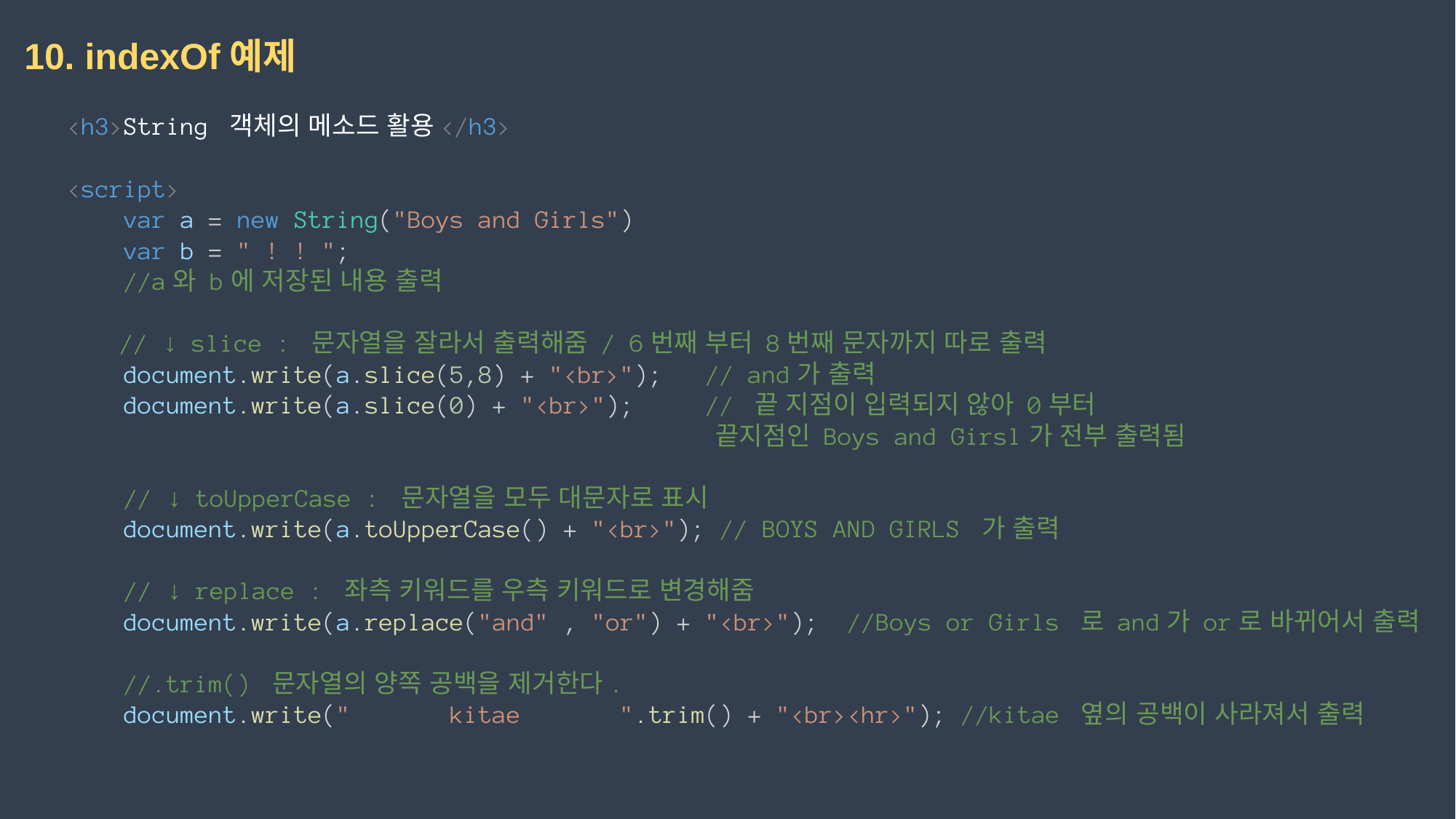

10. indexOf예제
    <h3>String 객체의 메소드 활용</h3>

    <script>
        var a = new String("Boys and Girls")
        var b = " ! ! ";
        //a와 b에 저장된 내용 출력
	// ↓ slice : 문자열을 잘라서 출력해줌 / 6번째 부터 8번째 문자까지 따로 출력
        document.write(a.slice(5,8) + "<br>");   // and가 출력
        document.write(a.slice(0) + "<br>");     // 끝 지점이 입력되지 않아 0부터
						      끝지점인 Boys and Girsl가 전부 출력됨
        // ↓ toUpperCase : 문자열을 모두 대문자로 표시
        document.write(a.toUpperCase() + "<br>"); // BOYS AND GIRLS 가 출력
        // ↓ replace : 좌측 키워드를 우측 키워드로 변경해줌
        document.write(a.replace("and" , "or") + "<br>");  //Boys or Girls 로 and가 or로 바뀌어서 출력
        //.trim() 문자열의 양쪽 공백을 제거한다.
        document.write("       kitae       ".trim() + "<br><hr>"); //kitae 옆의 공백이 사라져서 출력

2023-03-13
권민지